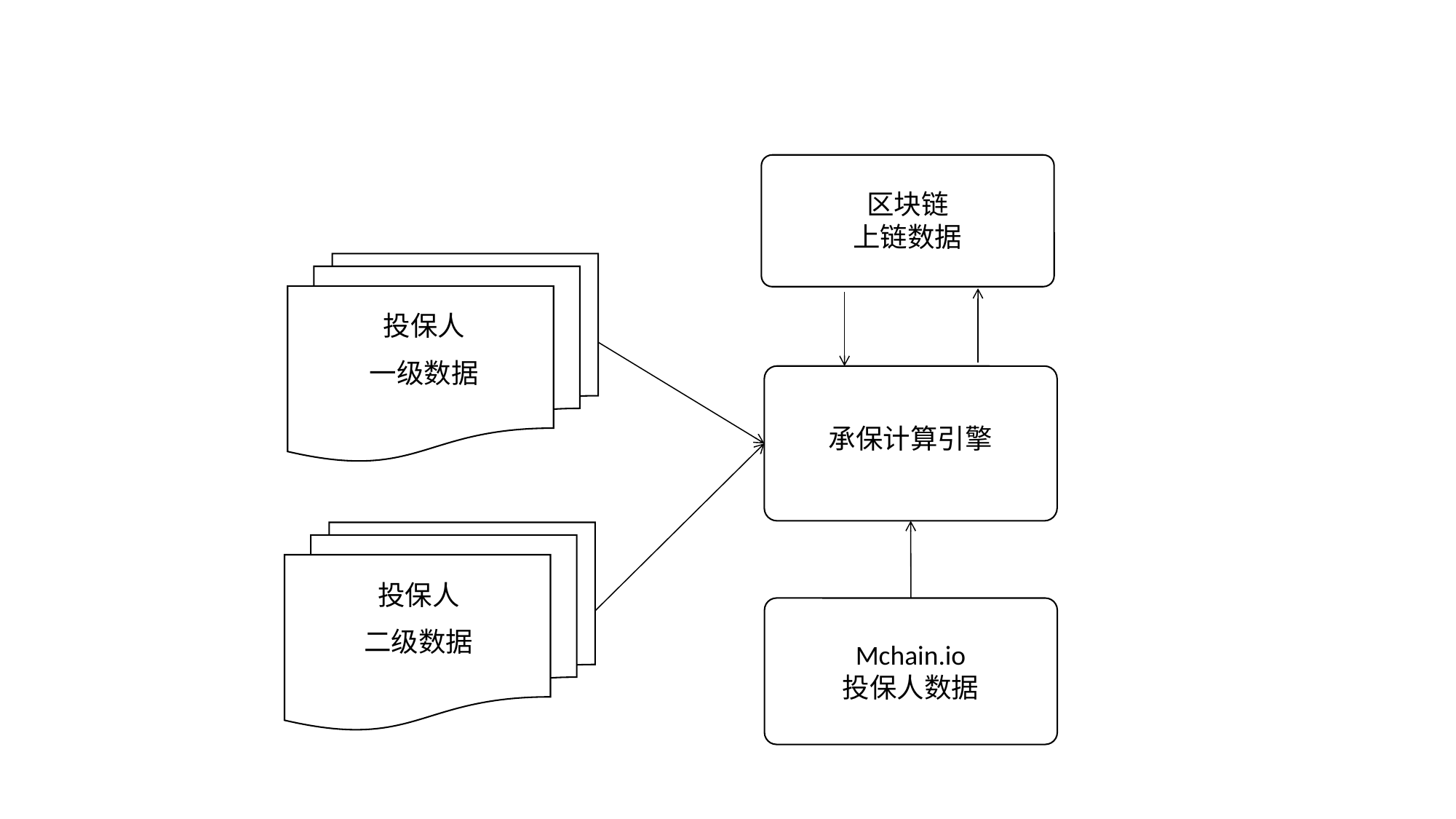

区块链
上链数据

投保人
一级数据

承保计算引擎

投保人
二级数据

Mchain.io
投保人数据